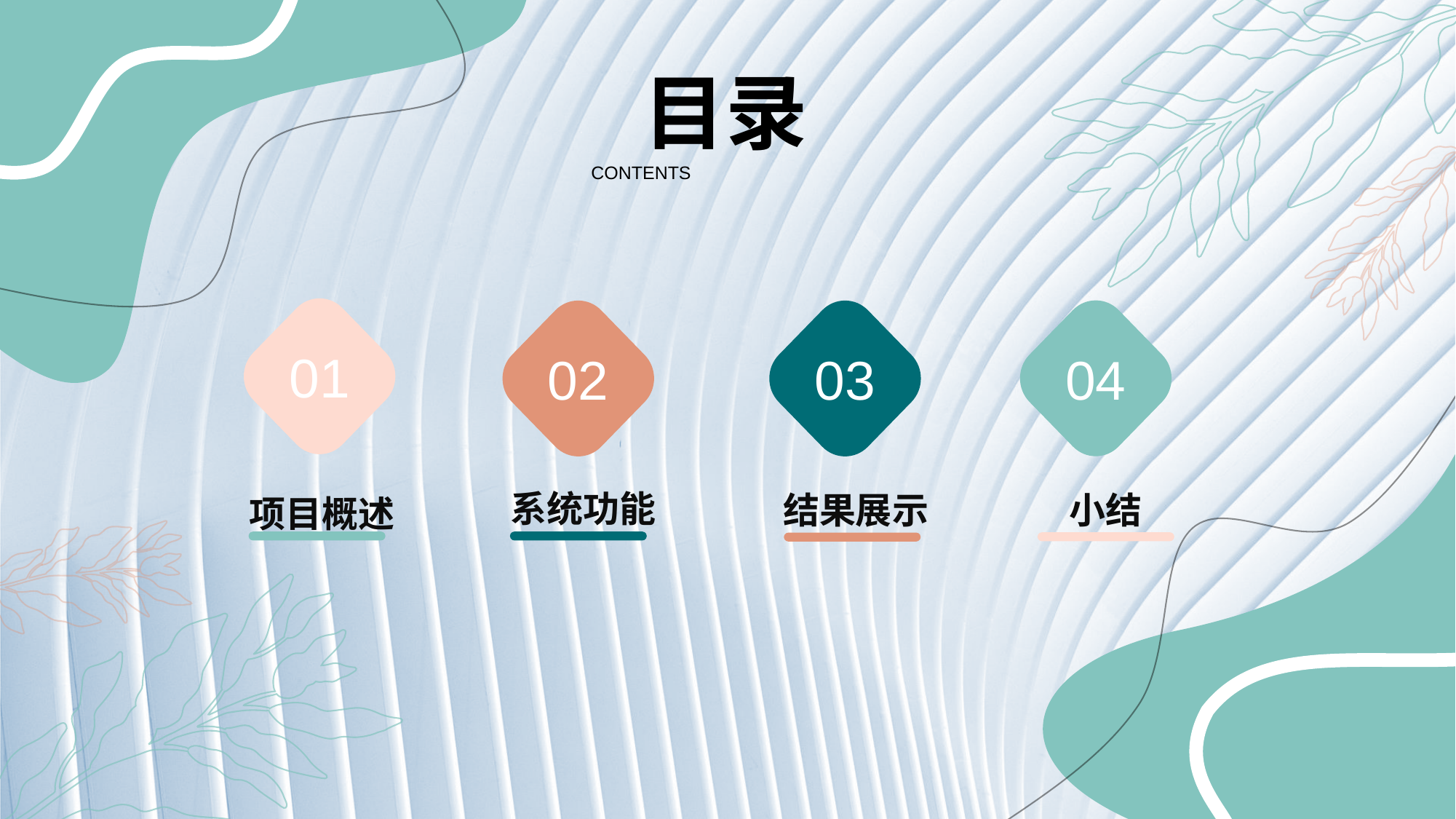

目录
CONTENTS
01
04
02
03

系统功能
结果展示
小结
项目概述